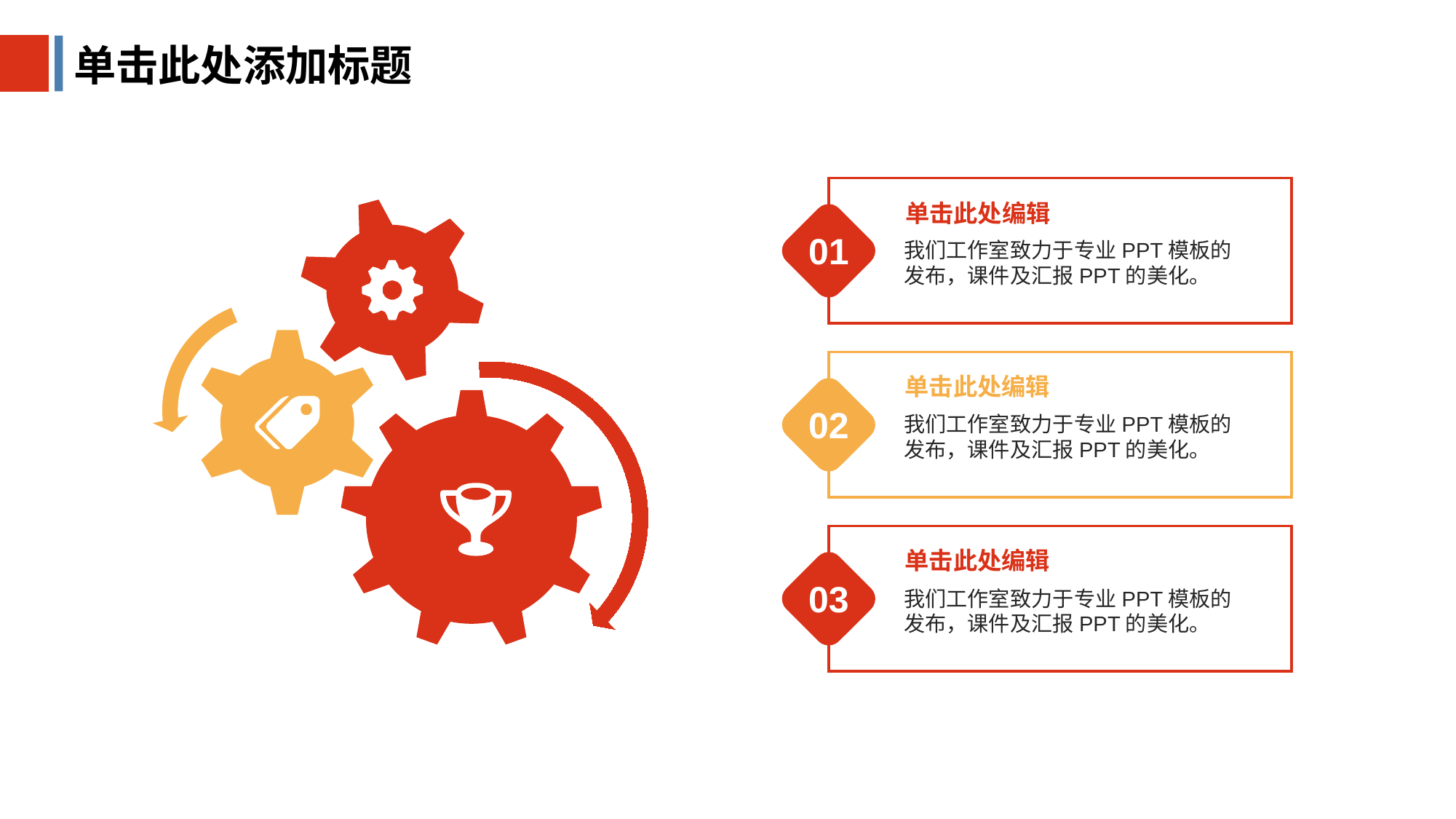

单击此处添加标题

单击此处编辑
我们工作室致力于专业PPT模板的发布，课件及汇报PPT的美化。

01

单击此处编辑
我们工作室致力于专业PPT模板的发布，课件及汇报PPT的美化。

02

单击此处编辑
我们工作室致力于专业PPT模板的发布，课件及汇报PPT的美化。

03